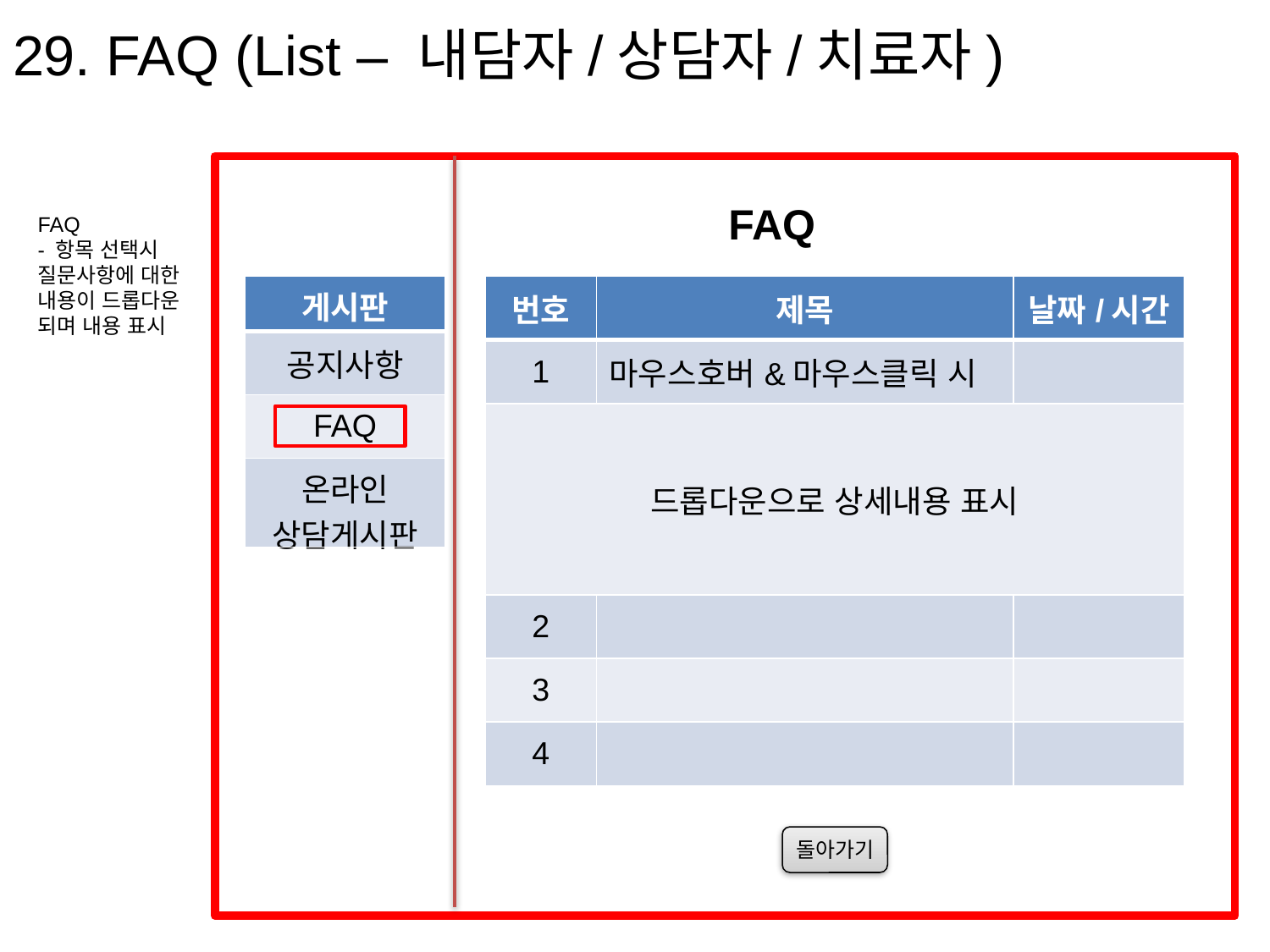

29. FAQ (List – 내담자/상담자/치료자)

FAQ
FAQ
- 항목 선택시 질문사항에 대한 내용이 드롭다운 되며 내용 표시
| 번호 | 제목 | 날짜/시간 |
| --- | --- | --- |
| 1 | 마우스호버&마우스클릭 시 |  |
| 드롭다운으로 상세내용 표시 |  |  |
| 2 |  |  |
| 3 |  |  |
| 4 |  |  |
| 게시판 |
| --- |
| 공지사항 |
| FAQ |
| 온라인 상담게시판 |

돌아가기